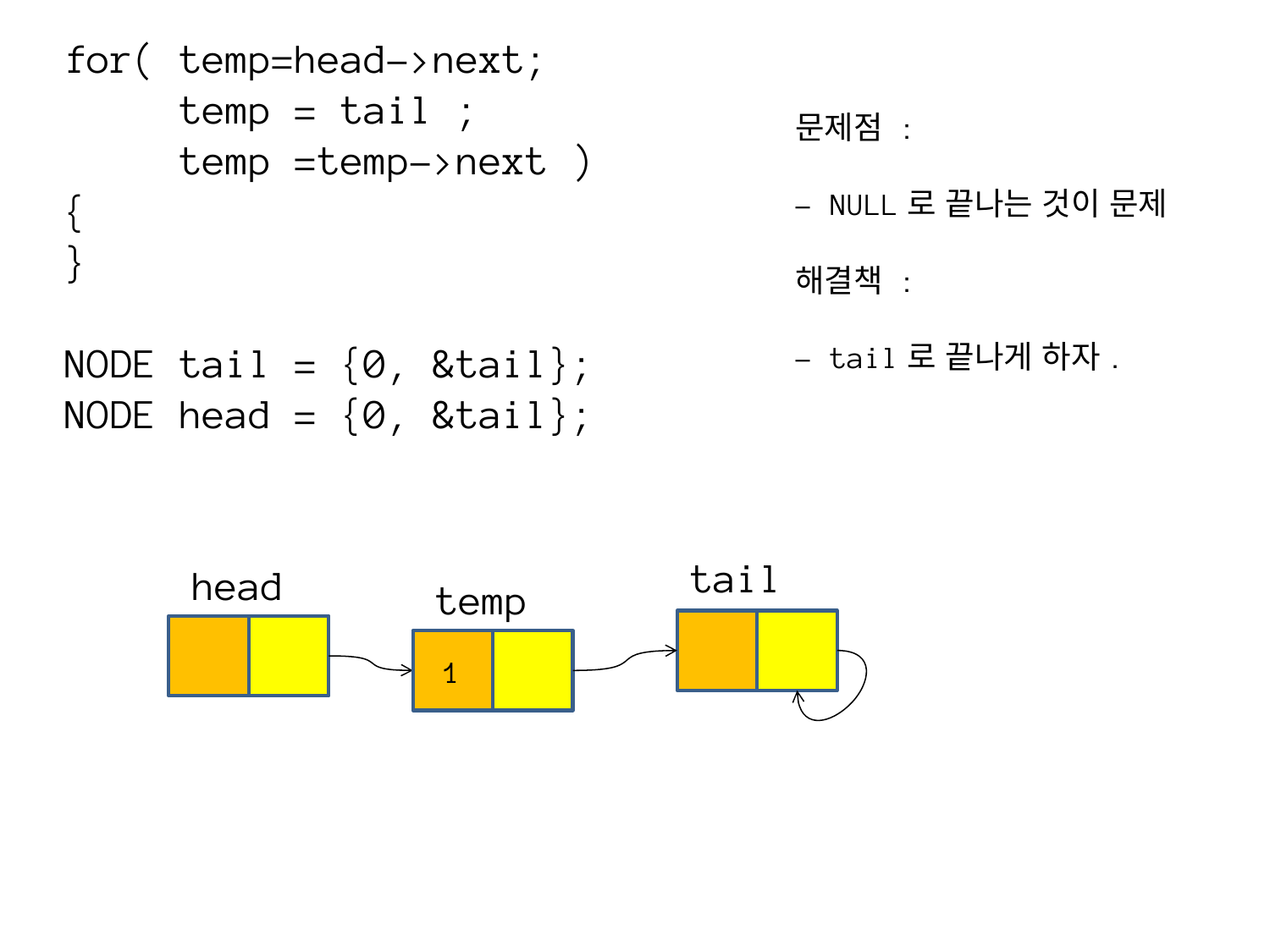

for( temp=head->next;
     temp = tail ;
     temp =temp->next )
{
}

NODE tail = {0, &tail};
NODE head = {0, &tail};

문제점 :

- NULL로 끝나는 것이 문제

해결책 :

- tail로 끝나게 하자.

tail
head
temp

1